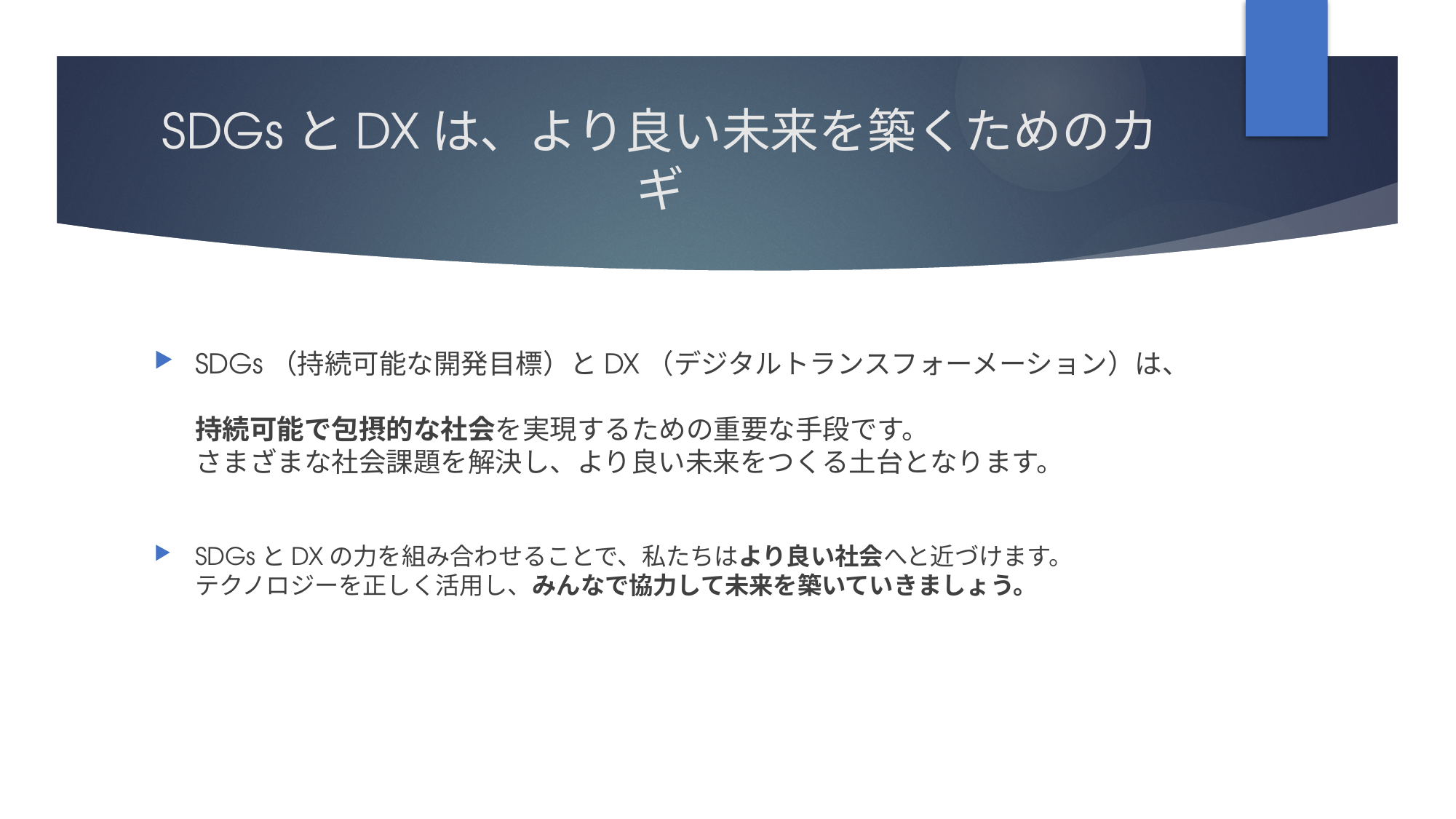

# SDGsとDXは、より良い未来を築くためのカギ
SDGs（持続可能な開発目標）とDX（デジタルトランスフォーメーション）は、
持続可能で包摂的な社会を実現するための重要な手段です。
さまざまな社会課題を解決し、より良い未来をつくる土台となります。

SDGsとDXの力を組み合わせることで、私たちはより良い社会へと近づけます。
テクノロジーを正しく活用し、みんなで協力して未来を築いていきましょう。